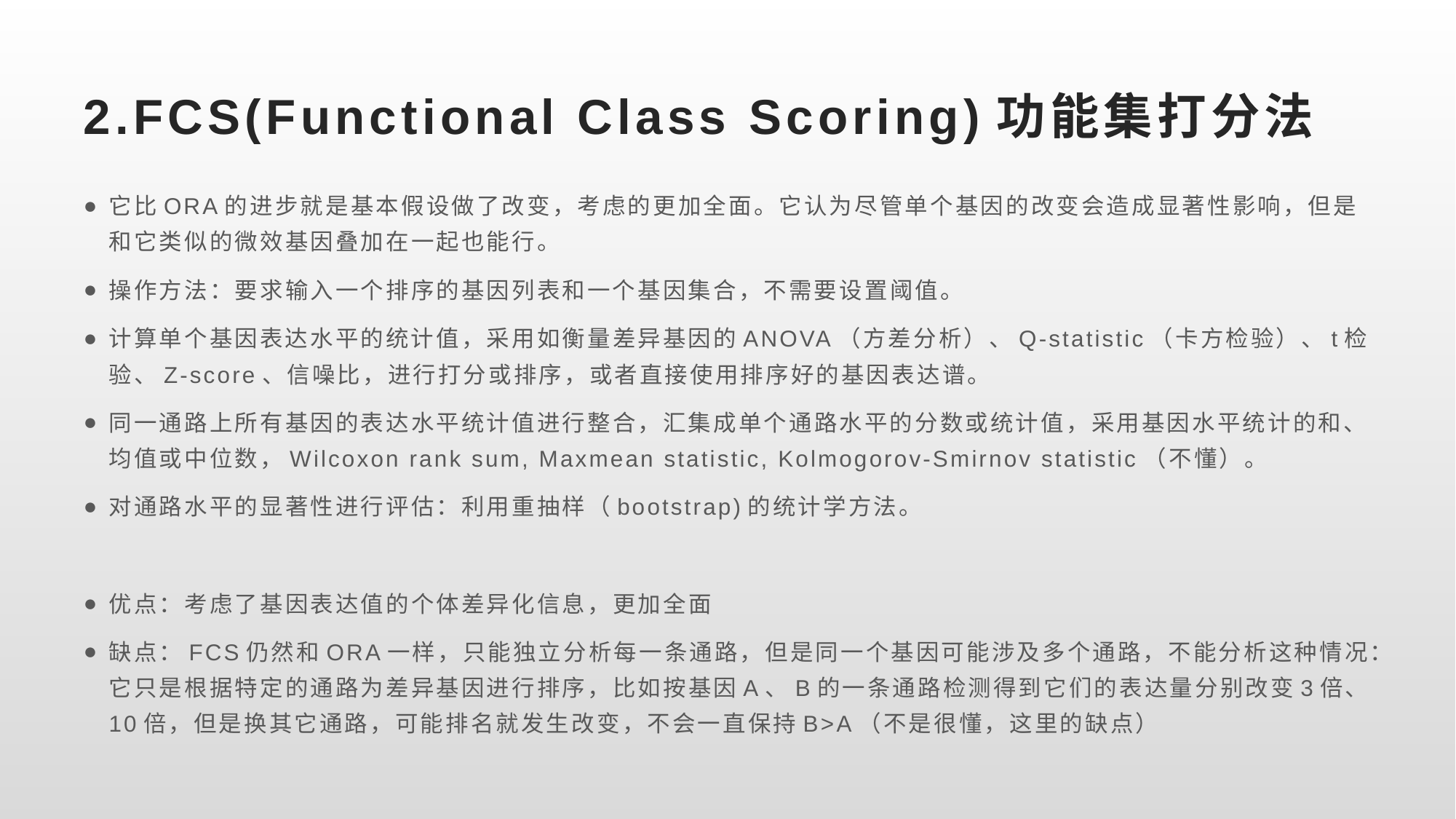

# 2.FCS(Functional Class Scoring)功能集打分法
它比ORA的进步就是基本假设做了改变，考虑的更加全面。它认为尽管单个基因的改变会造成显著性影响，但是和它类似的微效基因叠加在一起也能行。
操作方法：要求输入一个排序的基因列表和一个基因集合，不需要设置阈值。
计算单个基因表达水平的统计值，采用如衡量差异基因的ANOVA（方差分析）、Q-statistic（卡方检验）、t检验、Z-score、信噪比，进行打分或排序，或者直接使用排序好的基因表达谱。
同一通路上所有基因的表达水平统计值进行整合，汇集成单个通路水平的分数或统计值，采用基因水平统计的和、均值或中位数，Wilcoxon rank sum, Maxmean statistic, Kolmogorov-Smirnov statistic（不懂）。
对通路水平的显著性进行评估：利用重抽样（bootstrap)的统计学方法。

优点：考虑了基因表达值的个体差异化信息，更加全面
缺点：FCS仍然和ORA一样，只能独立分析每一条通路，但是同一个基因可能涉及多个通路，不能分析这种情况：它只是根据特定的通路为差异基因进行排序，比如按基因A、B的一条通路检测得到它们的表达量分别改变3倍、10倍，但是换其它通路，可能排名就发生改变，不会一直保持B>A（不是很懂，这里的缺点）